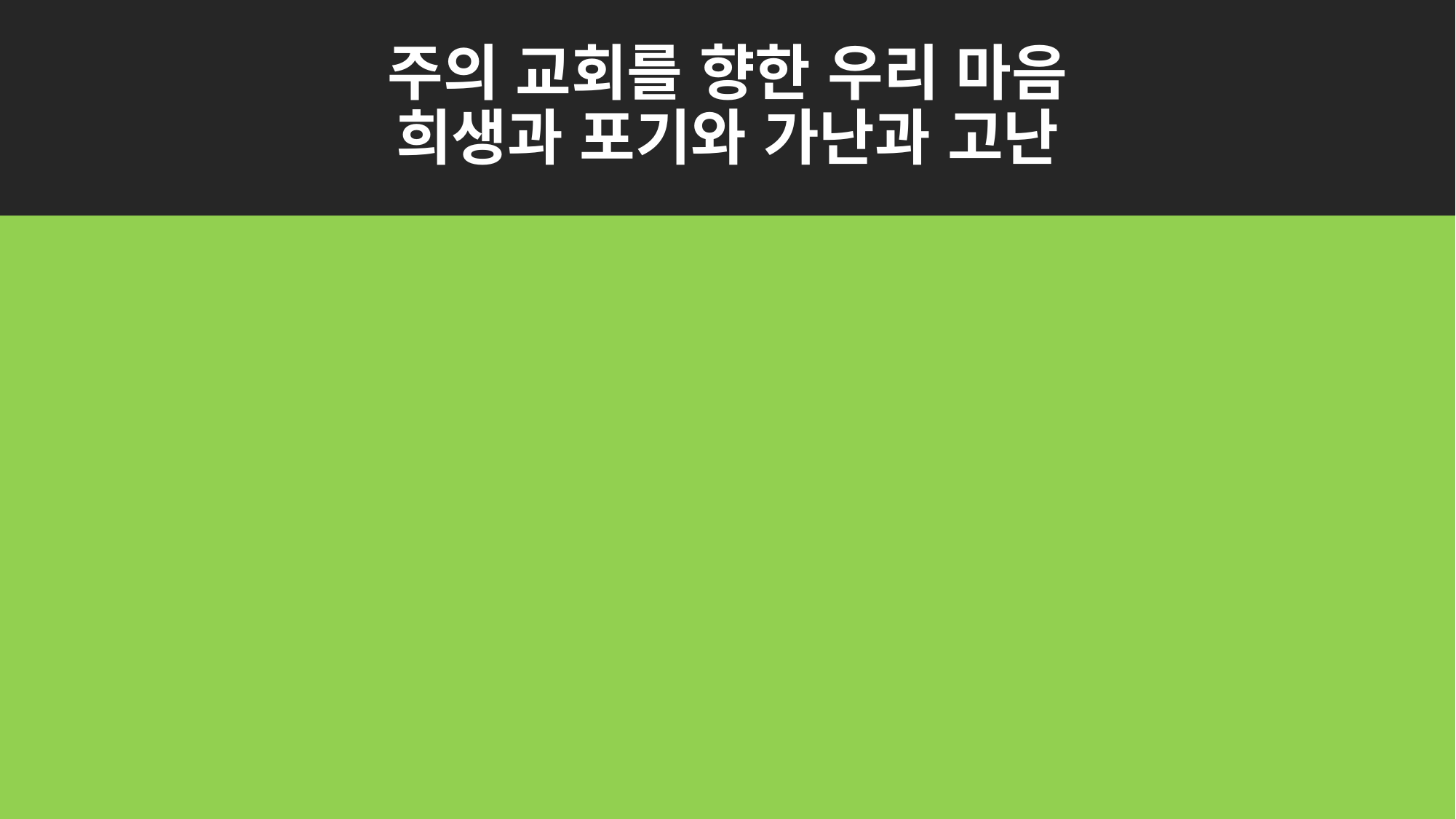

# 주의 교회를 향한 우리 마음 희생과 포기와 가난과 고난